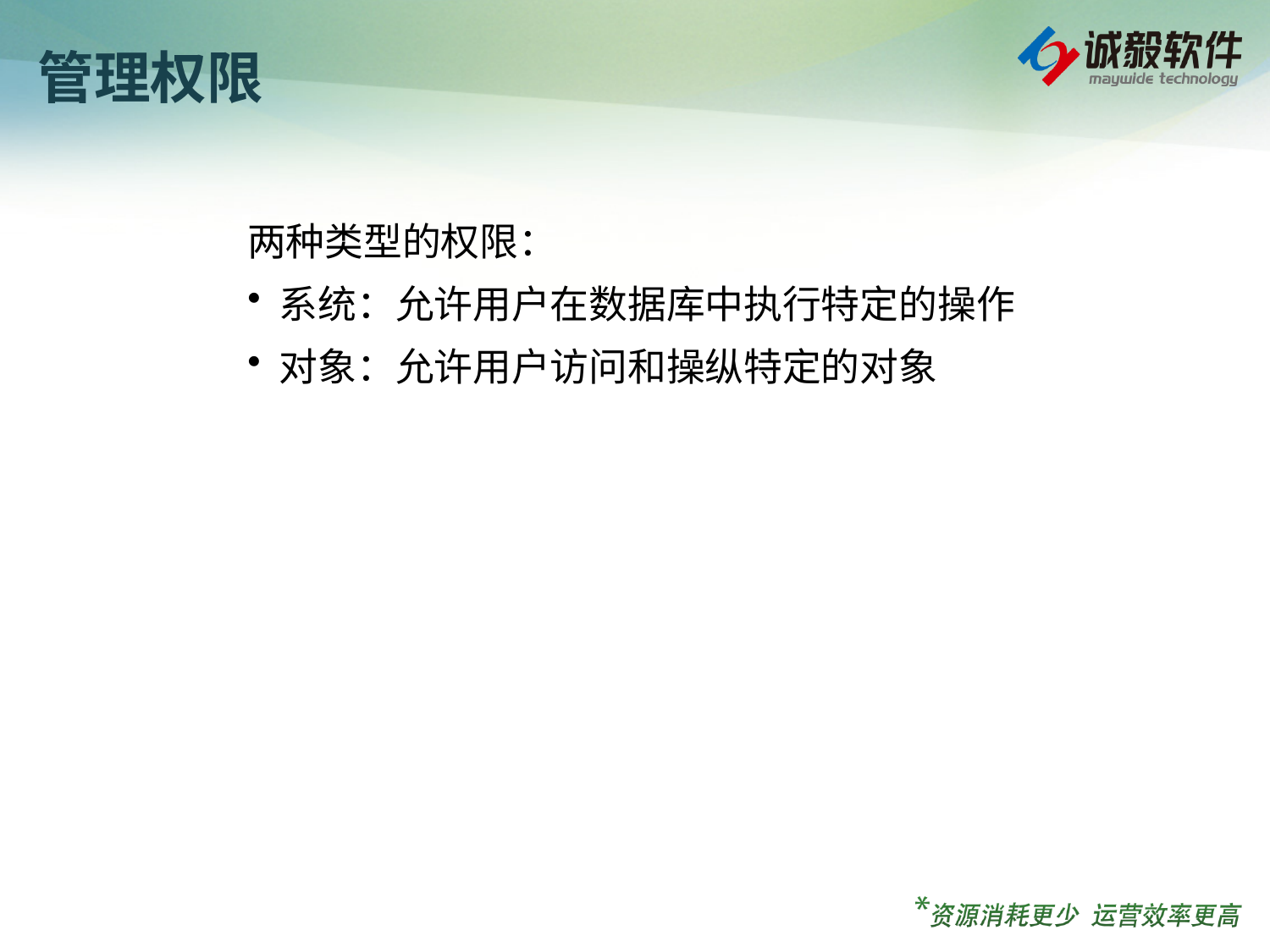

# 管理权限
两种类型的权限：
 系统：允许用户在数据库中执行特定的操作
 对象：允许用户访问和操纵特定的对象